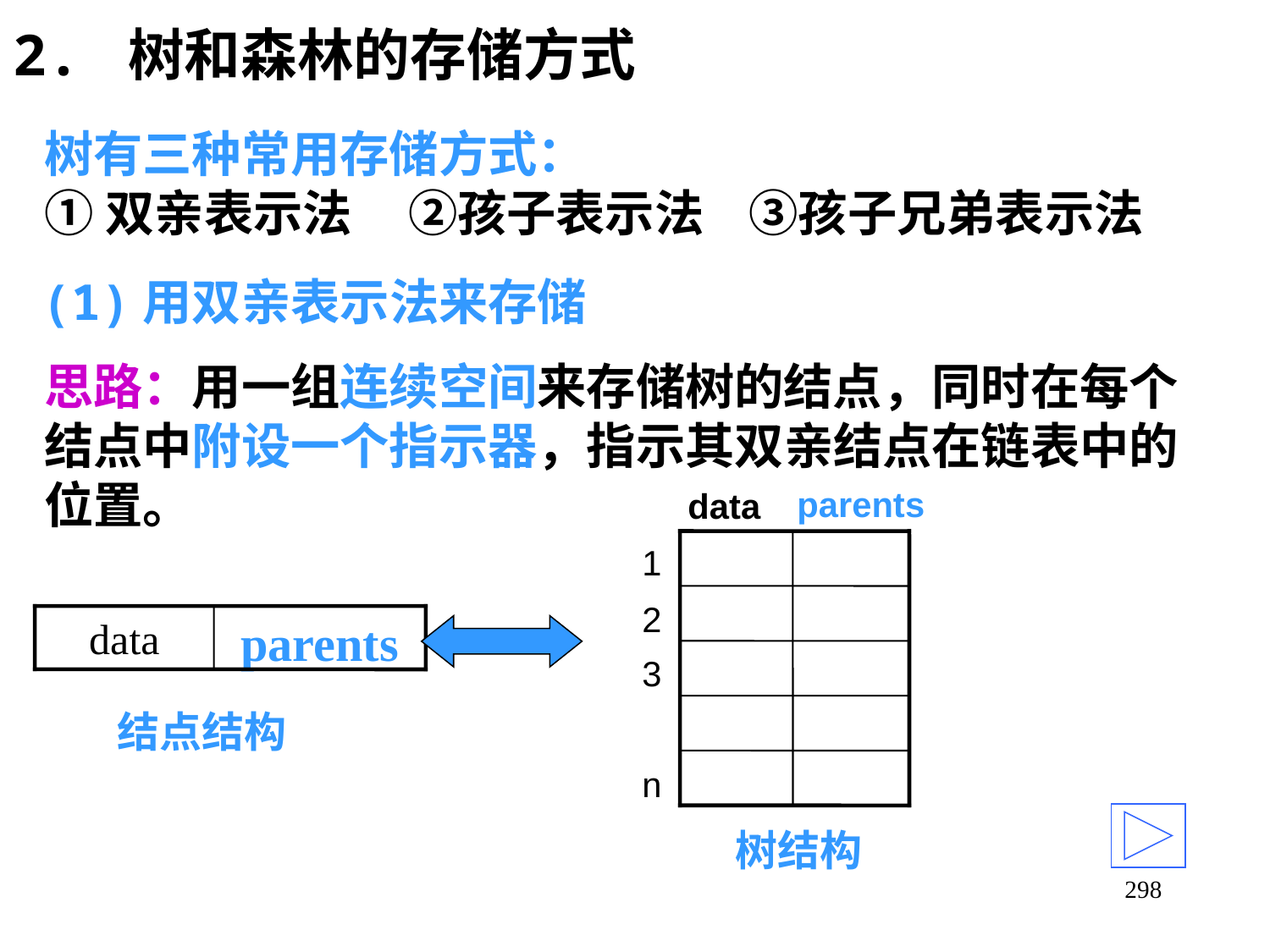

# 2. 树和森林的存储方式
树有三种常用存储方式：
①双亲表示法     ②孩子表示法    ③孩子兄弟表示法
(1)用双亲表示法来存储
思路：用一组连续空间来存储树的结点，同时在每个结点中附设一个指示器，指示其双亲结点在链表中的位置。
parents
data

1

2

3

n

树结构
data

parents

结点结构

298